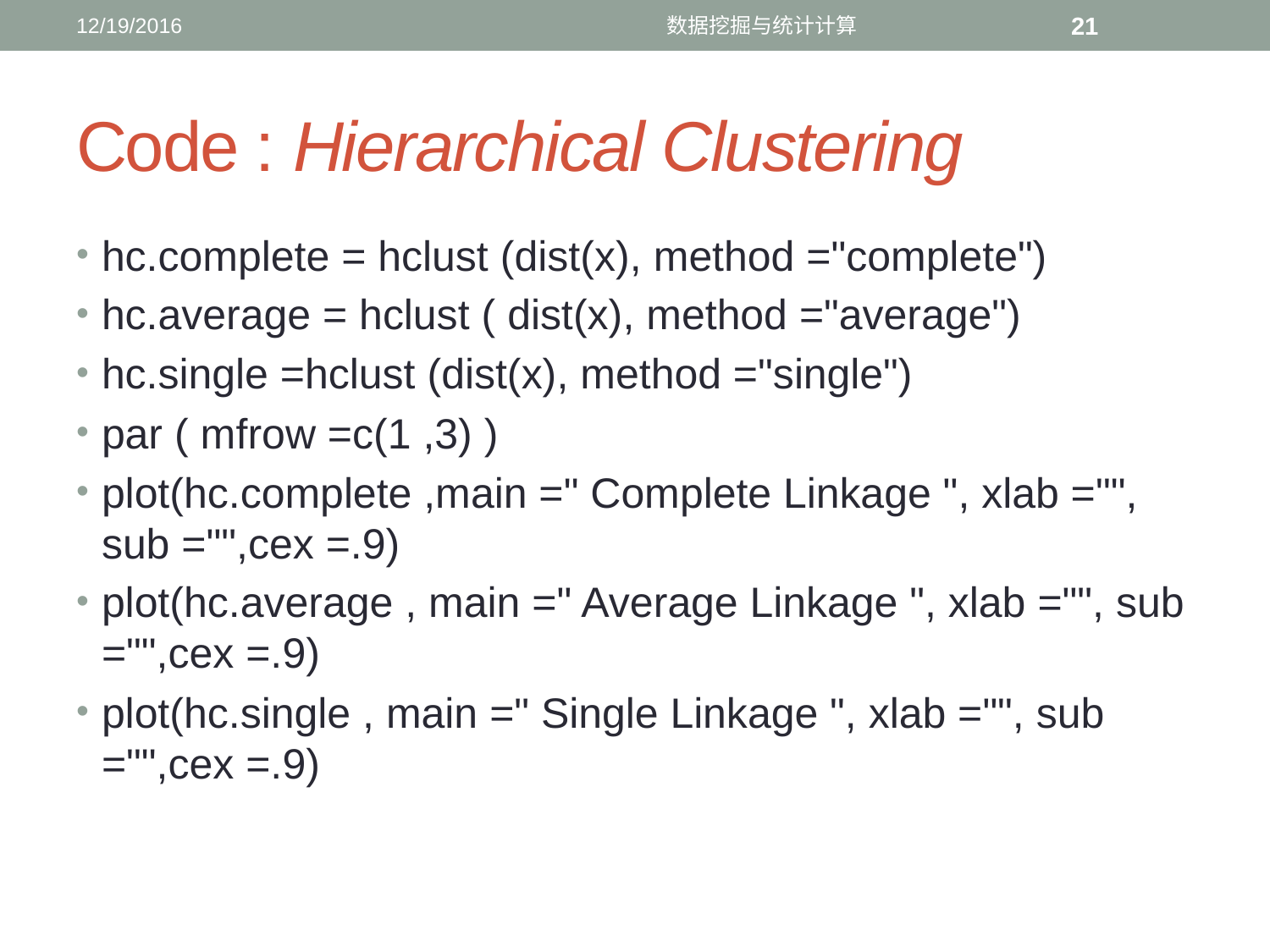

12/19/2016
数据挖掘与统计计算
21
# Code : Hierarchical Clustering
hc.complete = hclust (dist(x), method ="complete")
hc.average = hclust ( dist(x), method ="average")
hc.single =hclust (dist(x), method ="single")
par ( mfrow =c(1 ,3) )
plot(hc.complete ,main =" Complete Linkage ", xlab ="", sub ="",cex =.9)
plot(hc.average , main =" Average Linkage ", xlab ="", sub ="",cex =.9)
plot(hc.single , main =" Single Linkage ", xlab ="", sub ="",cex =.9)